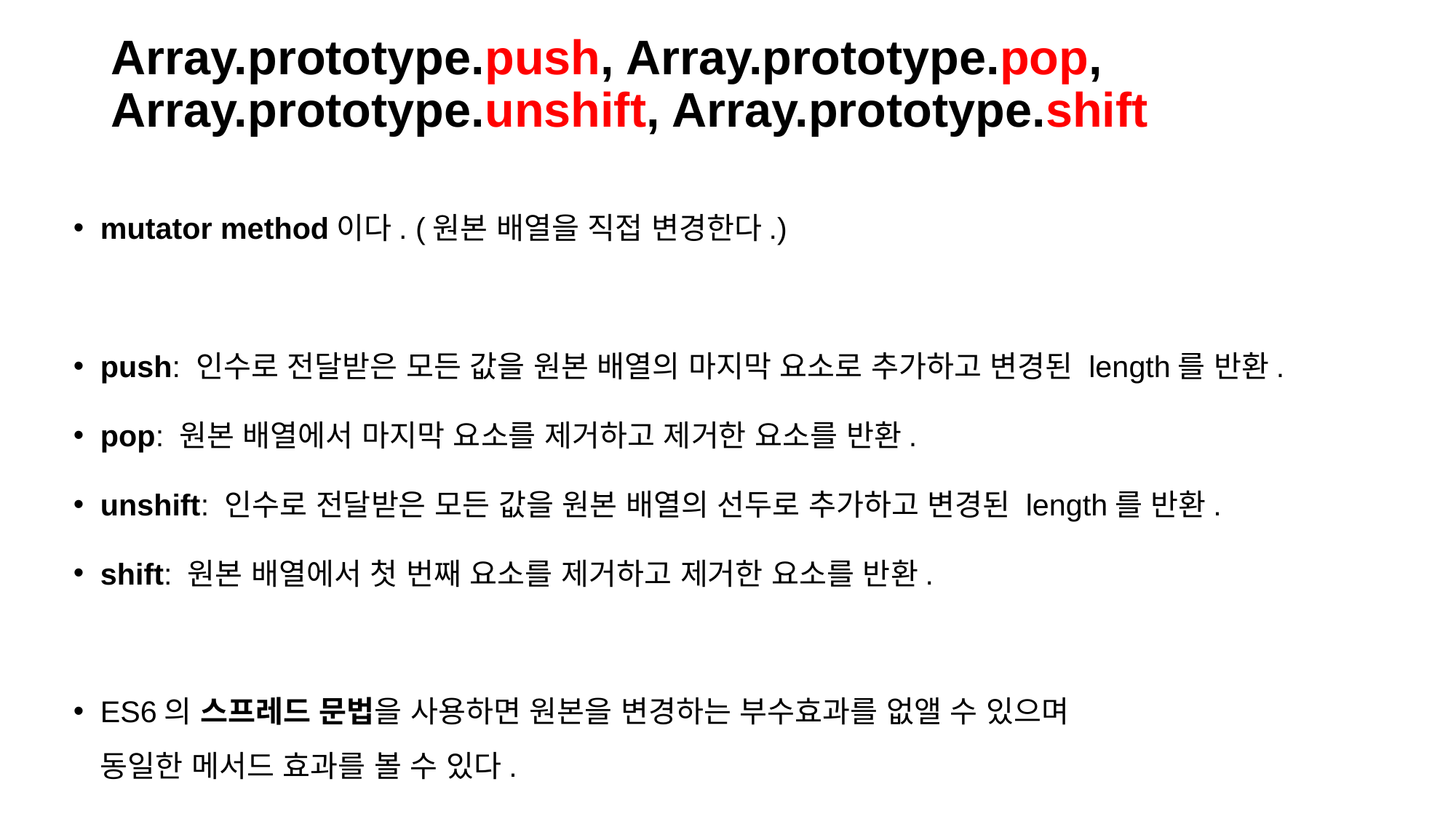

# Array.prototype.push, Array.prototype.pop, Array.prototype.unshift, Array.prototype.shift
mutator method이다. (원본 배열을 직접 변경한다.)

push: 인수로 전달받은 모든 값을 원본 배열의 마지막 요소로 추가하고 변경된 length를 반환.
pop: 원본 배열에서 마지막 요소를 제거하고 제거한 요소를 반환.
unshift: 인수로 전달받은 모든 값을 원본 배열의 선두로 추가하고 변경된 length를 반환.
shift: 원본 배열에서 첫 번째 요소를 제거하고 제거한 요소를 반환.

ES6의 스프레드 문법을 사용하면 원본을 변경하는 부수효과를 없앨 수 있으며
동일한 메서드 효과를 볼 수 있다.